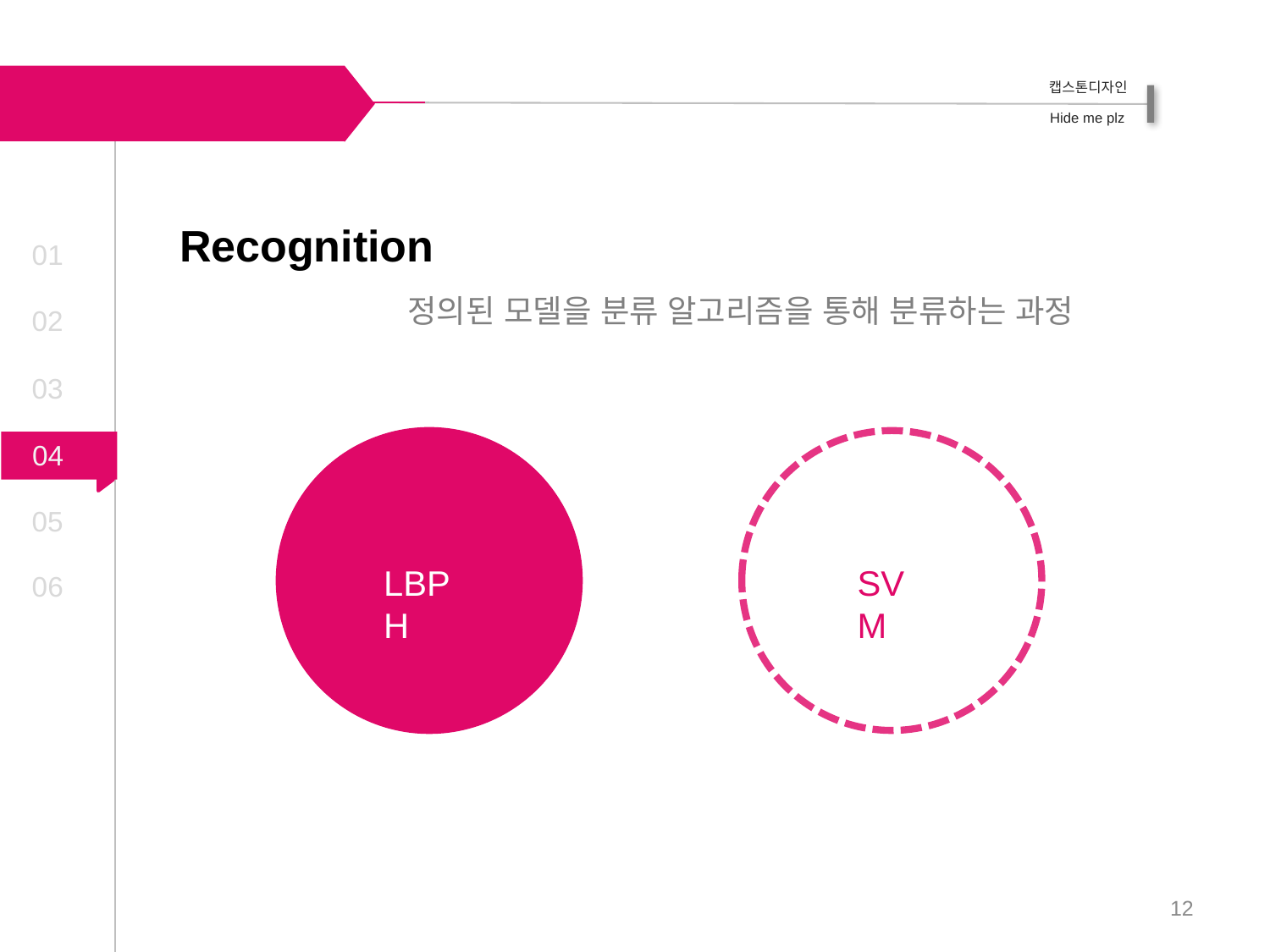

얼굴인증 기술
Recognition
01
정의된 모델을 분류 알고리즘을 통해 분류하는 과정
02
03

LBPH

SVM
04

05
06
12